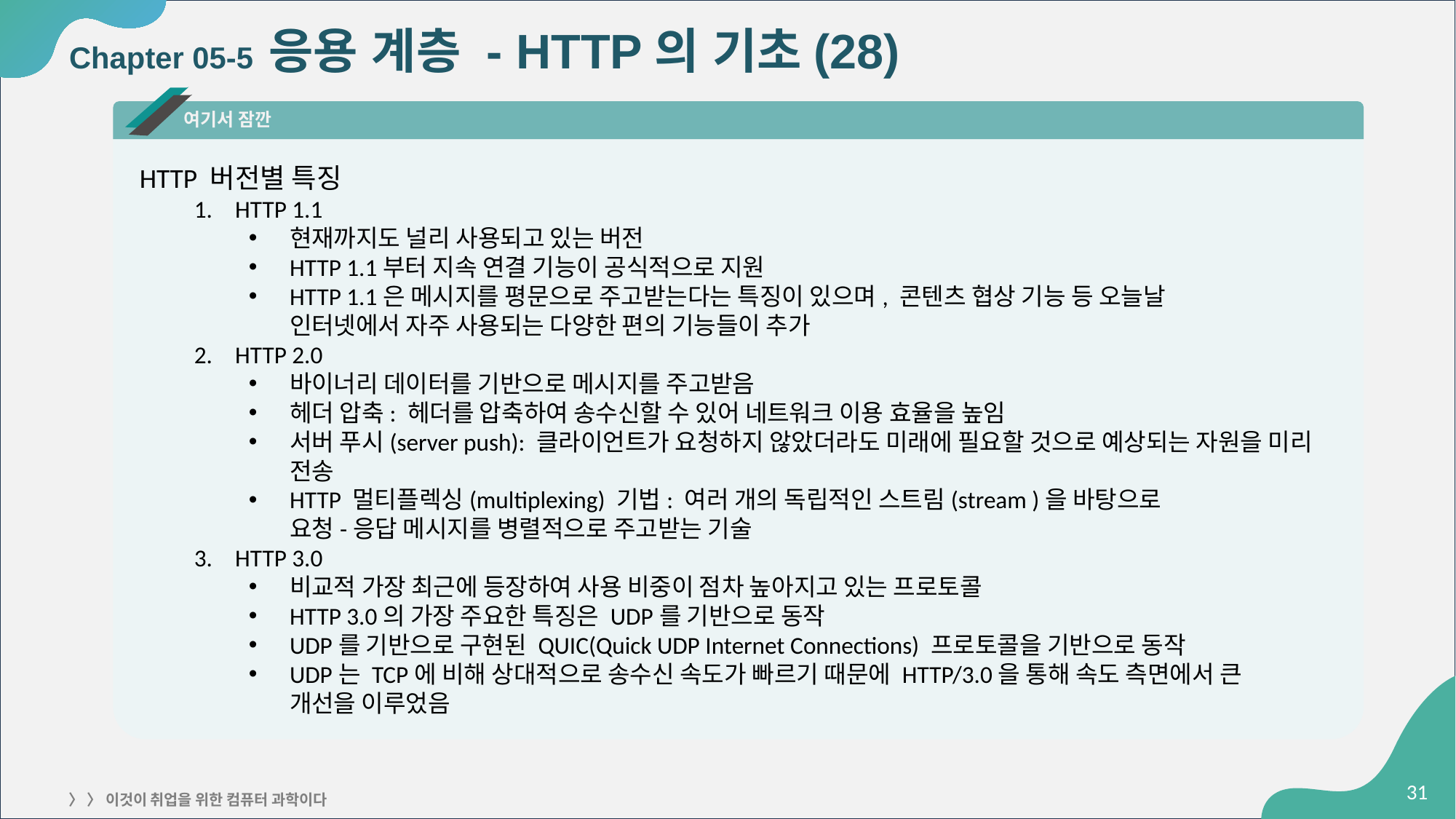

# Chapter 05-5 응용 계층 - HTTP의 기초(28)

여기서 잠깐

HTTP 버전별 특징
HTTP 1.1
현재까지도 널리 사용되고 있는 버전
HTTP 1.1부터 지속 연결 기능이 공식적으로 지원
HTTP 1.1은 메시지를 평문으로 주고받는다는 특징이 있으며, 콘텐츠 협상 기능 등 오늘날
인터넷에서 자주 사용되는 다양한 편의 기능들이 추가
HTTP 2.0
바이너리 데이터를 기반으로 메시지를 주고받음
헤더 압축: 헤더를 압축하여 송수신할 수 있어 네트워크 이용 효율을 높임
서버 푸시(server push): 클라이언트가 요청하지 않았더라도 미래에 필요할 것으로 예상되는 자원을 미리 전송
HTTP 멀티플렉싱(multiplexing) 기법: 여러 개의 독립적인 스트림(stream )을 바탕으로
요청-응답 메시지를 병렬적으로 주고받는 기술
HTTP 3.0
비교적 가장 최근에 등장하여 사용 비중이 점차 높아지고 있는 프로토콜
HTTP 3.0의 가장 주요한 특징은 UDP를 기반으로 동작
UDP를 기반으로 구현된 QUIC(Quick UDP Internet Connections) 프로토콜을 기반으로 동작
UDP는 TCP에 비해 상대적으로 송수신 속도가 빠르기 때문에 HTTP/3.0을 통해 속도 측면에서 큰 개선을 이루었음
31
〉 〉 이것이 취업을 위한 컴퓨터 과학이다